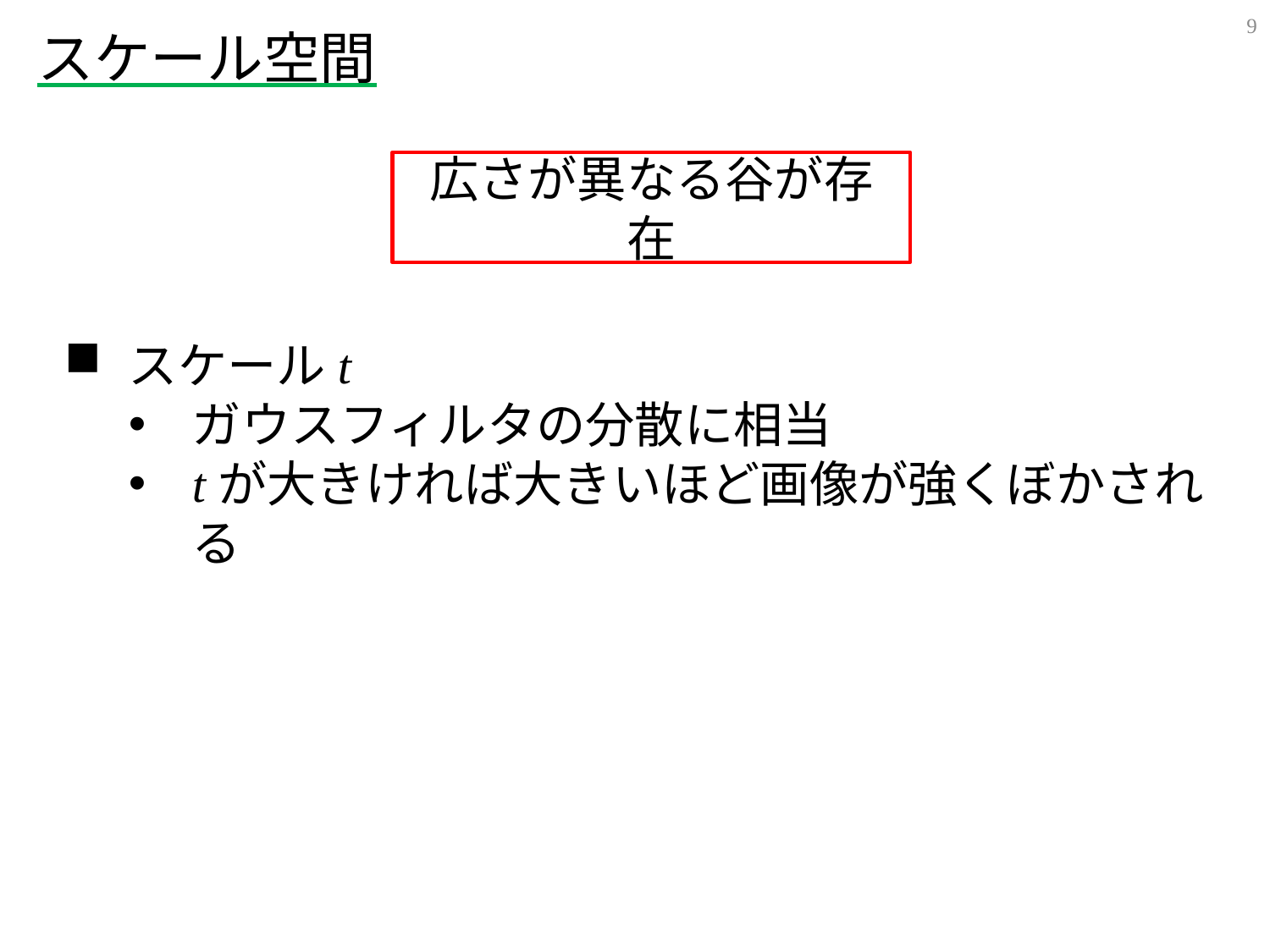

9
# スケール空間
広さが異なる谷が存在
スケールt
ガウスフィルタの分散に相当
tが大きければ大きいほど画像が強くぼかされる